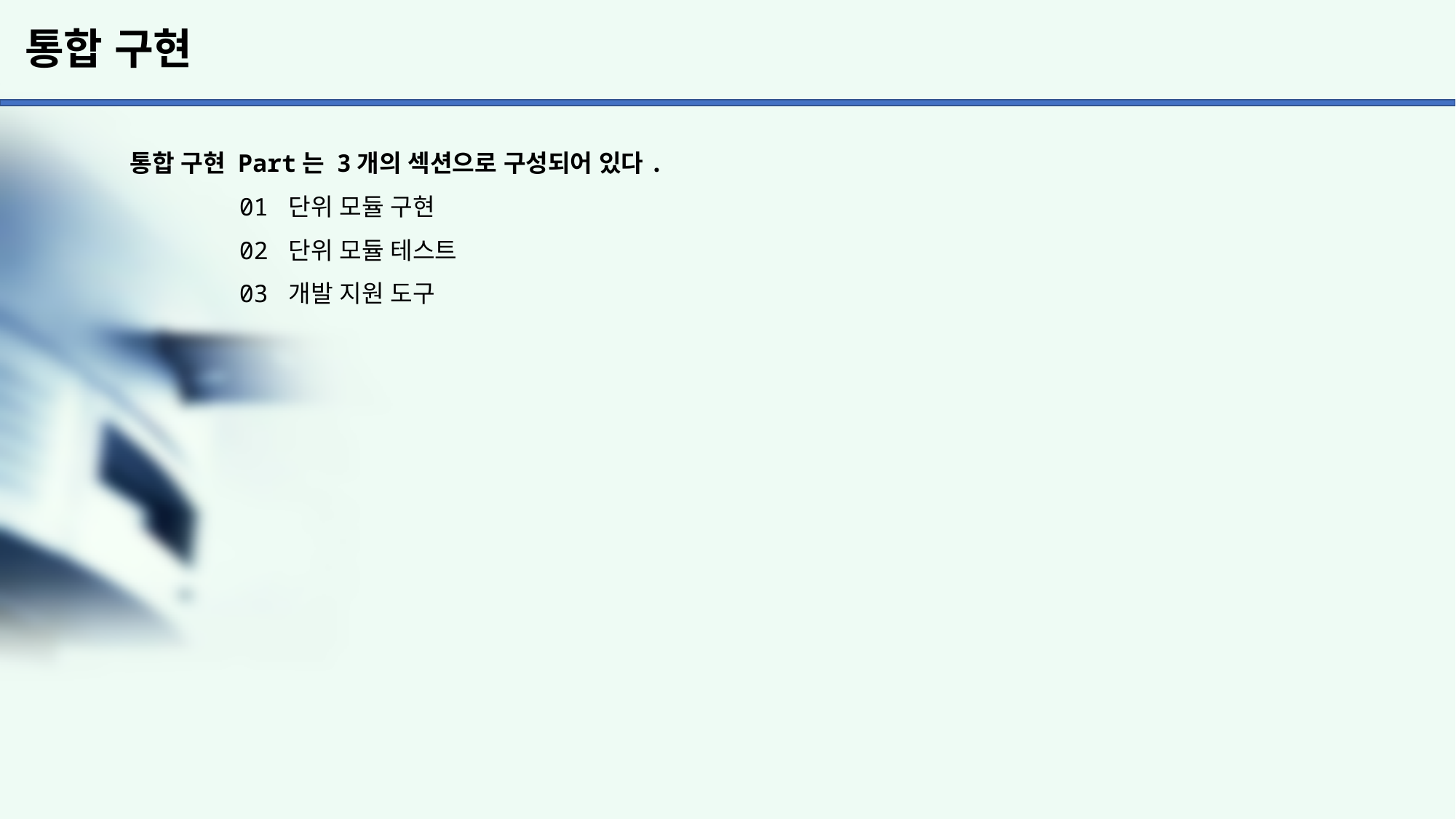

# 통합 구현
통합 구현 Part는 3개의 섹션으로 구성되어 있다.
	01 단위 모듈 구현
	02 단위 모듈 테스트
	03 개발 지원 도구